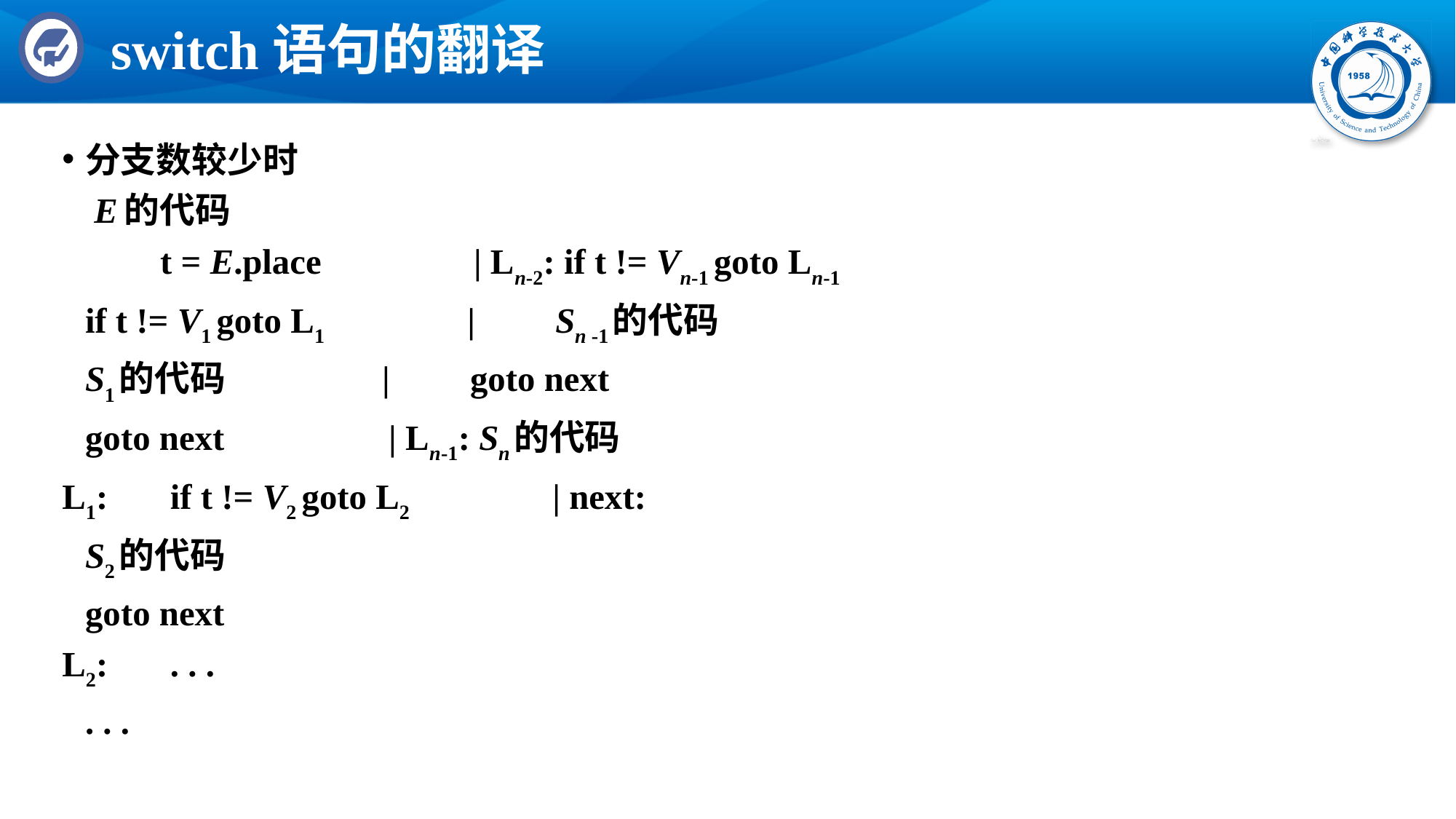

# switch语句的翻译
分支数较少时
		 E的代码
           t = E.place  	               | Ln-2: if t != Vn-1 goto Ln-1
		if t != V1 goto L1                            |  	     Sn -1的代码
		S1的代码		               |	     goto next
		goto next		               | Ln-1: Sn的代码
L1:	if t != V2 goto L2                            | next:
		S2的代码
		goto next
L2:	. . .
		. . .